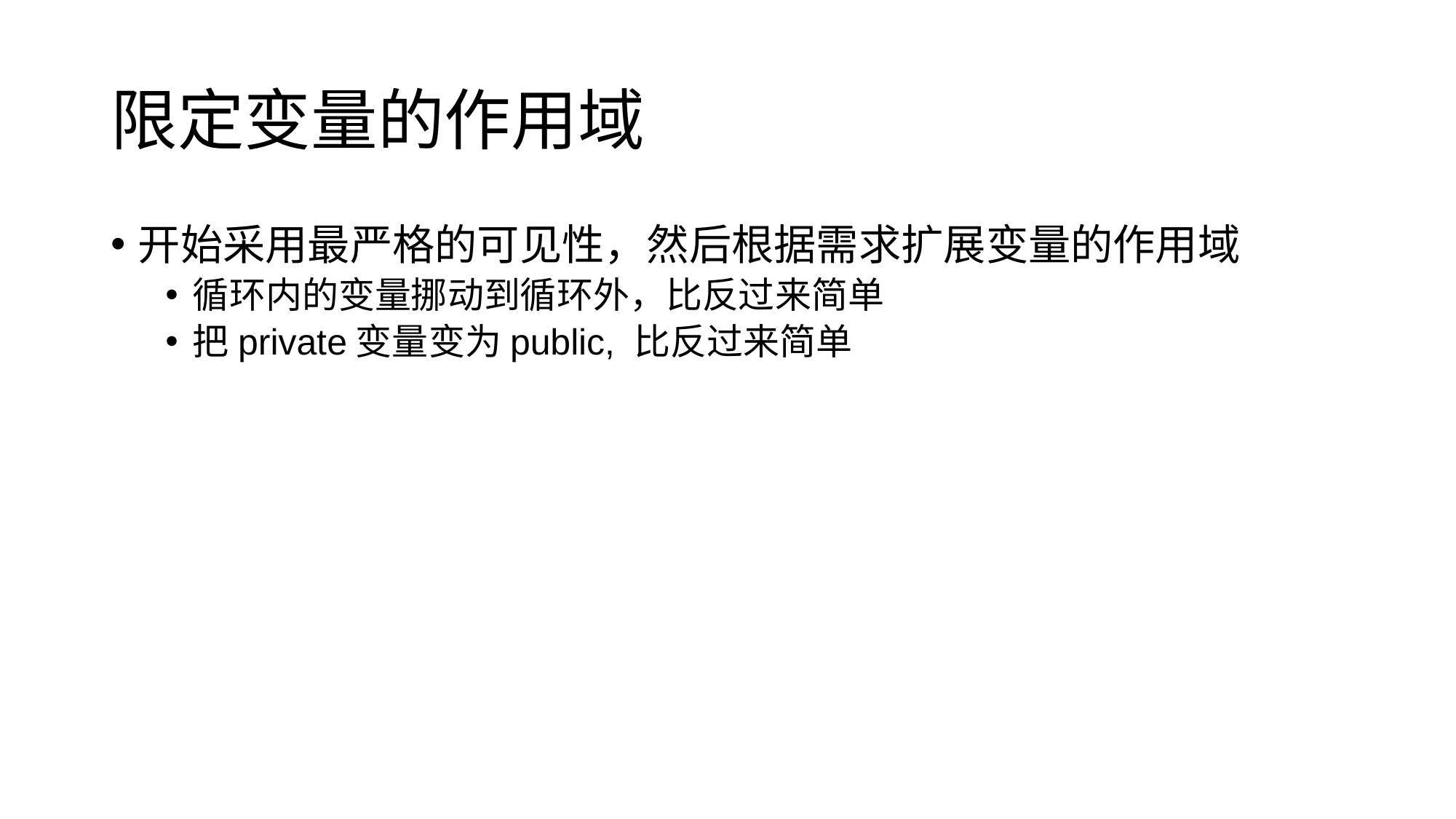

# 限定变量的作用域
开始采用最严格的可见性，然后根据需求扩展变量的作用域
循环内的变量挪动到循环外，比反过来简单
把private变量变为public, 比反过来简单